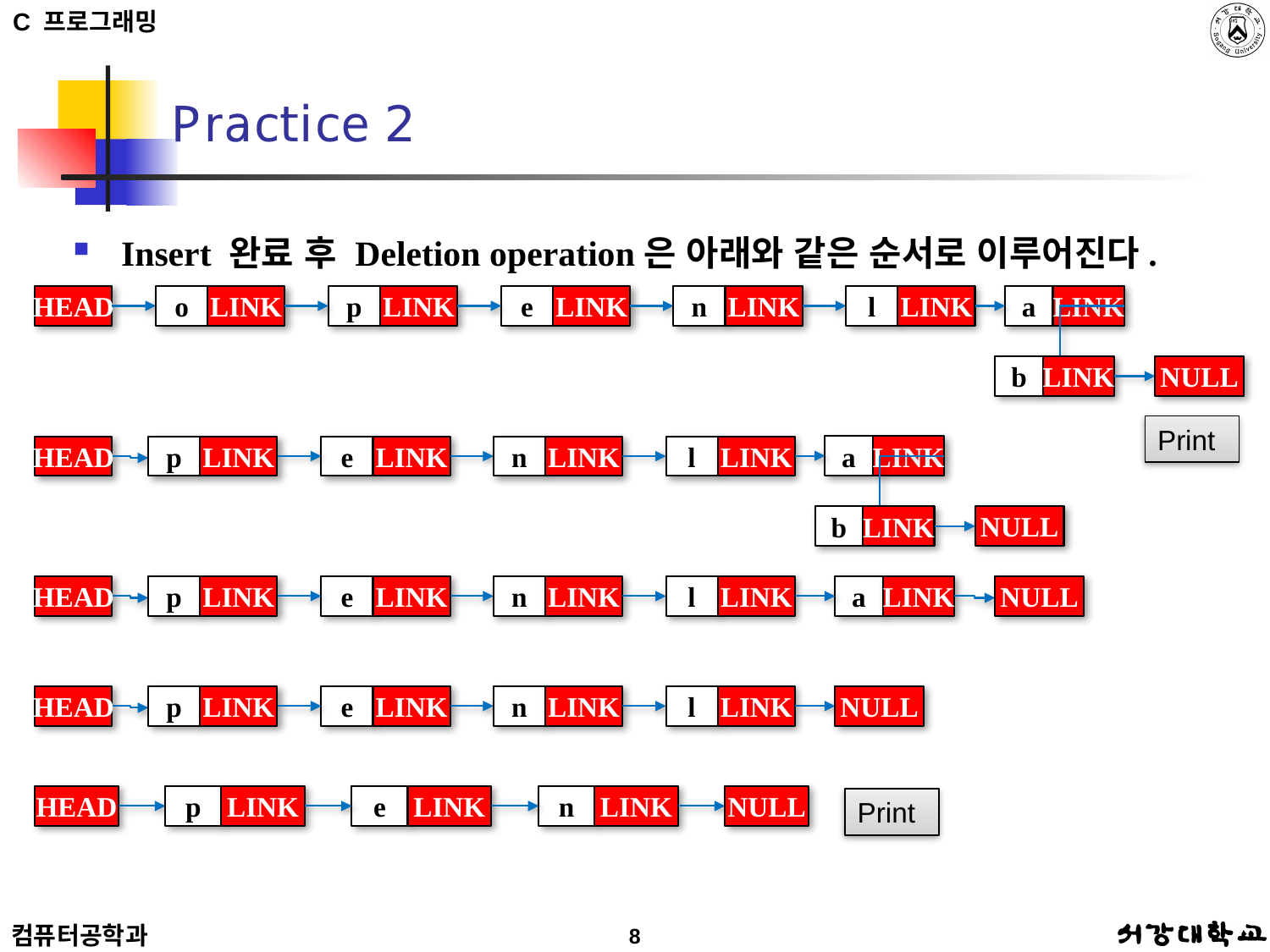

# Practice 2
Insert 완료 후 Deletion operation은 아래와 같은 순서로 이루어진다.
a
LINK
NULL
b
LINK
HEAD
o
LINK
p
LINK
e
LINK
n
LINK
l
LINK
Print
a
LINK
NULL
b
LINK
HEAD
p
LINK
e
LINK
n
LINK
l
LINK
HEAD
p
LINK
e
LINK
n
LINK
l
LINK
a
LINK
NULL
HEAD
p
LINK
e
LINK
n
LINK
l
LINK
NULL
HEAD
p
LINK
e
LINK
n
LINK
NULL
Print
8